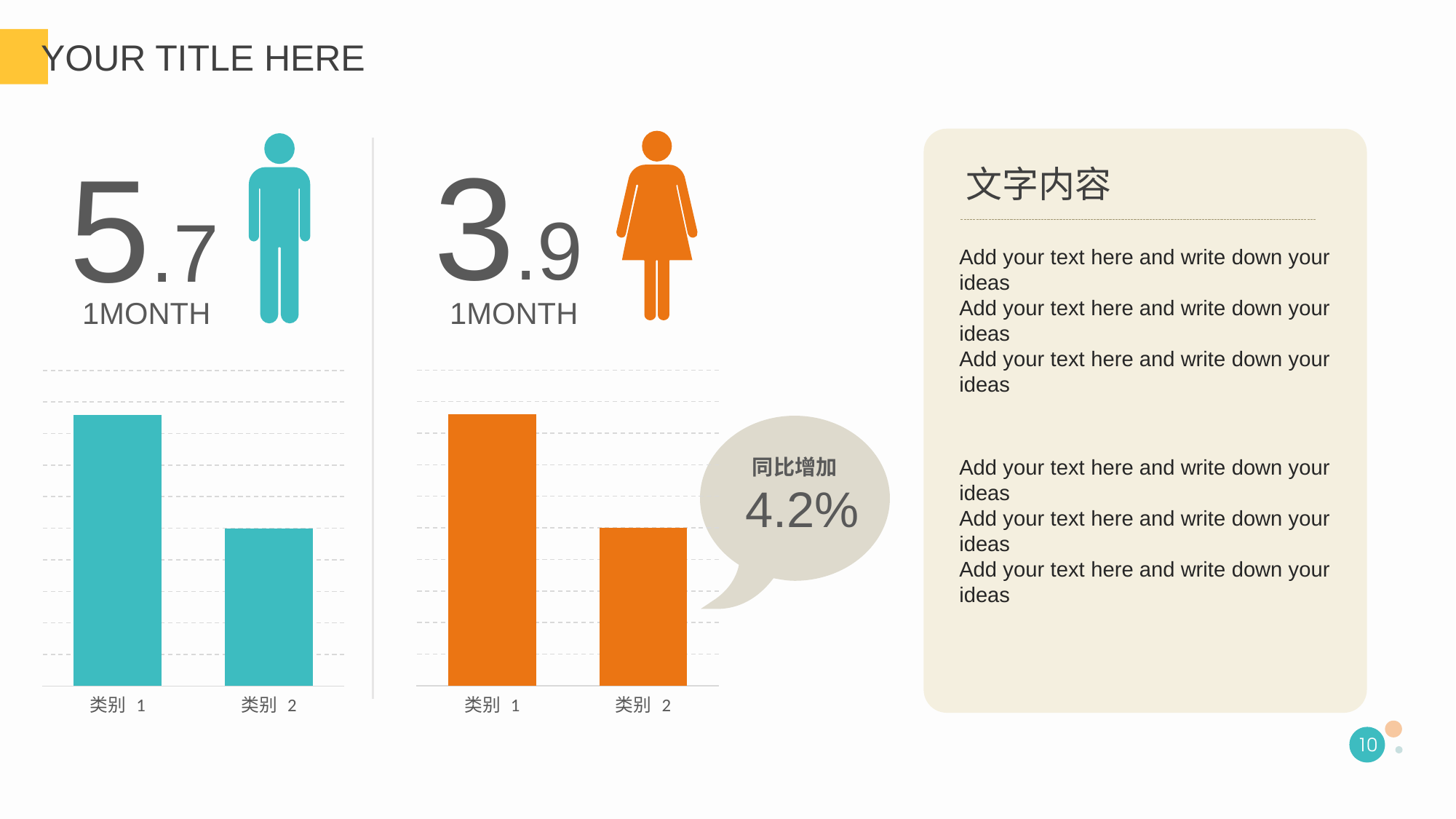

YOUR TITLE HERE
3.9
1MONTH

5.7
1MONTH

文字内容
Add your text here and write down your ideas
Add your text here and write down your ideas
Add your text here and write down your ideas

### Chart

| Category | 系列 1 |
|---|---|
| 类别 1 | 4.3 |
| 类别 2 | 2.5 |

### Chart

| Category | 系列 1 |
|---|---|
| 类别 1 | 4.3 |
| 类别 2 | 2.5 |
同比增加
4.2%
Add your text here and write down your ideas
Add your text here and write down your ideas
Add your text here and write down your ideas

10